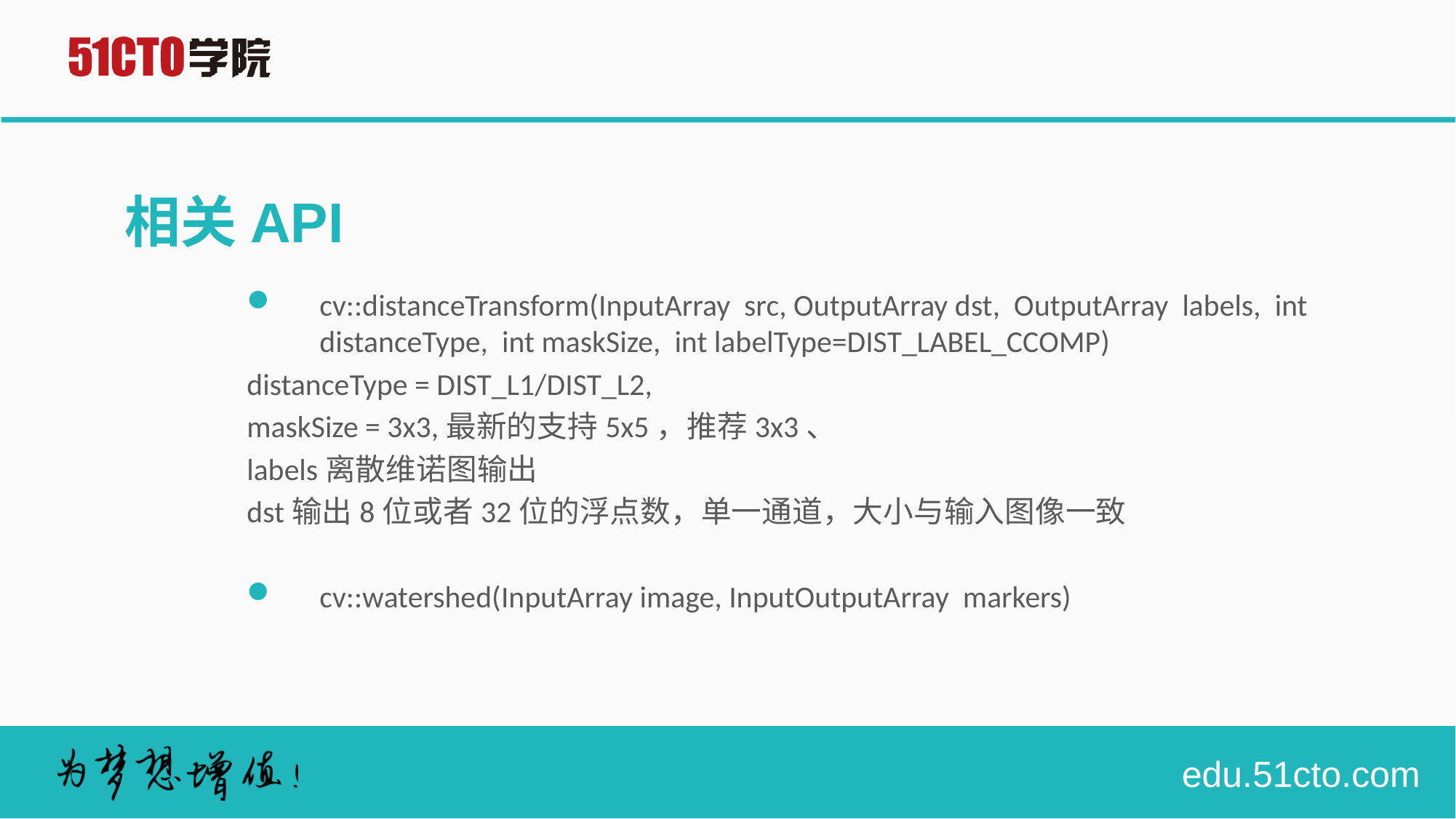

# 相关API
cv::distanceTransform(InputArray  src, OutputArray dst,  OutputArray  labels,  int  distanceType,  int maskSize,  int labelType=DIST_LABEL_CCOMP)
distanceType = DIST_L1/DIST_L2,
maskSize = 3x3,最新的支持5x5，推荐3x3、
labels离散维诺图输出
dst输出8位或者32位的浮点数，单一通道，大小与输入图像一致

cv::watershed(InputArray image, InputOutputArray  markers)